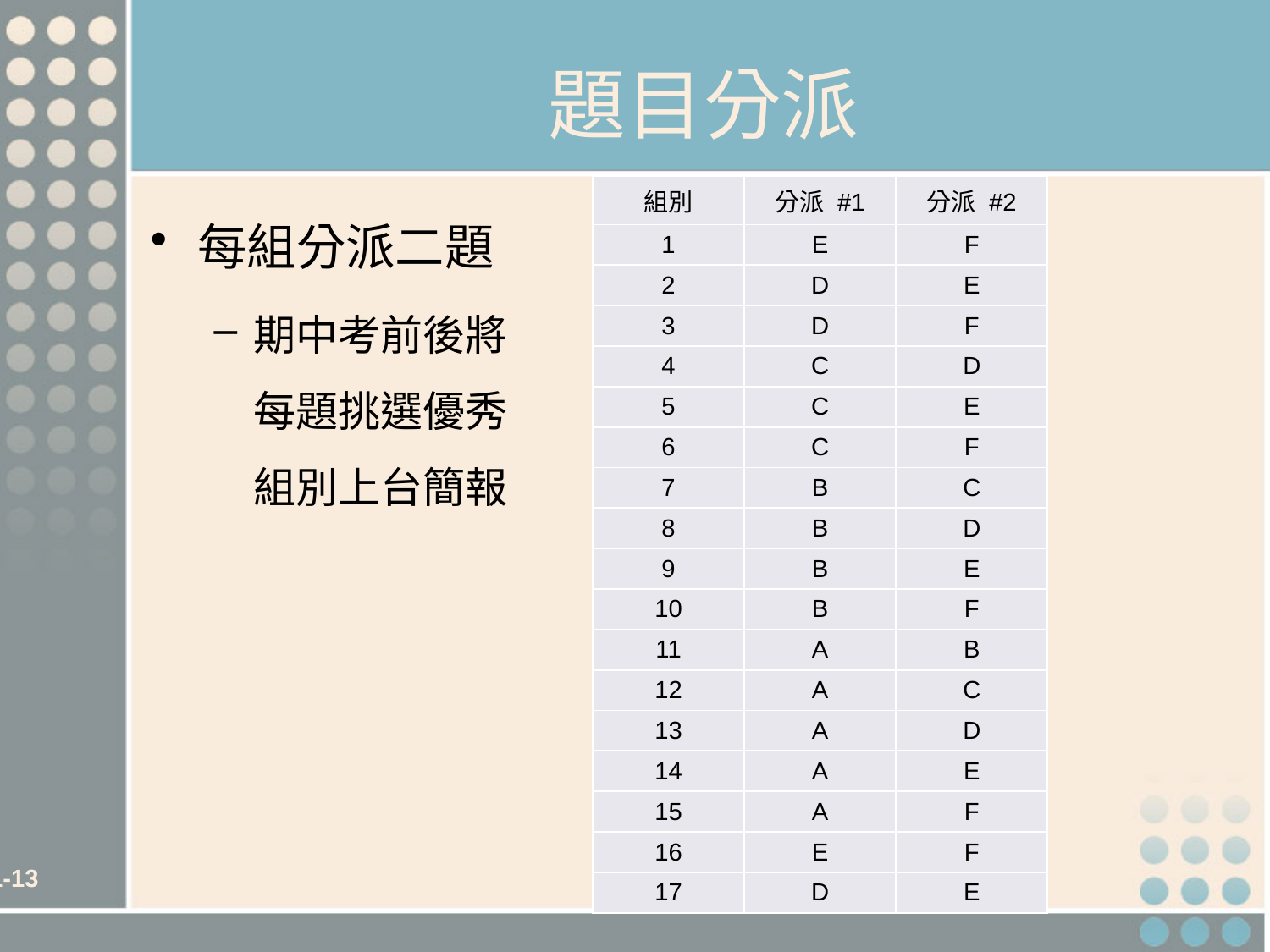

# 題目分派
| 組別 | 分派 #1 | 分派 #2 |
| --- | --- | --- |
| 1 | E | F |
| 2 | D | E |
| 3 | D | F |
| 4 | C | D |
| 5 | C | E |
| 6 | C | F |
| 7 | B | C |
| 8 | B | D |
| 9 | B | E |
| 10 | B | F |
| 11 | A | B |
| 12 | A | C |
| 13 | A | D |
| 14 | A | E |
| 15 | A | F |
| 16 | E | F |
| 17 | D | E |
每組分派二題
期中考前後將每題挑選優秀組別上台簡報